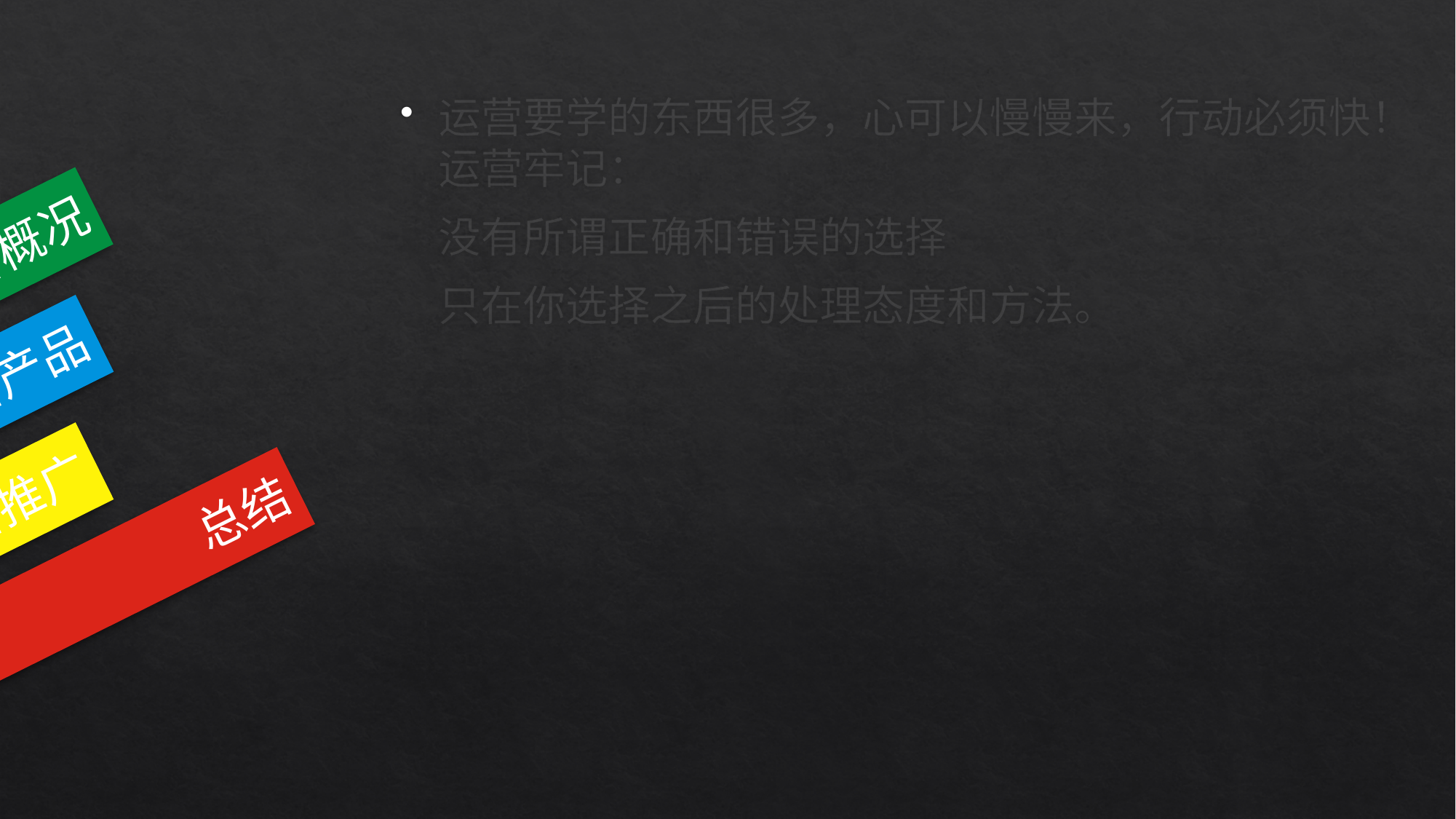

运营要学的东西很多，心可以慢慢来，行动必须快！运营牢记：
	没有所谓正确和错误的选择
	只在你选择之后的处理态度和方法。